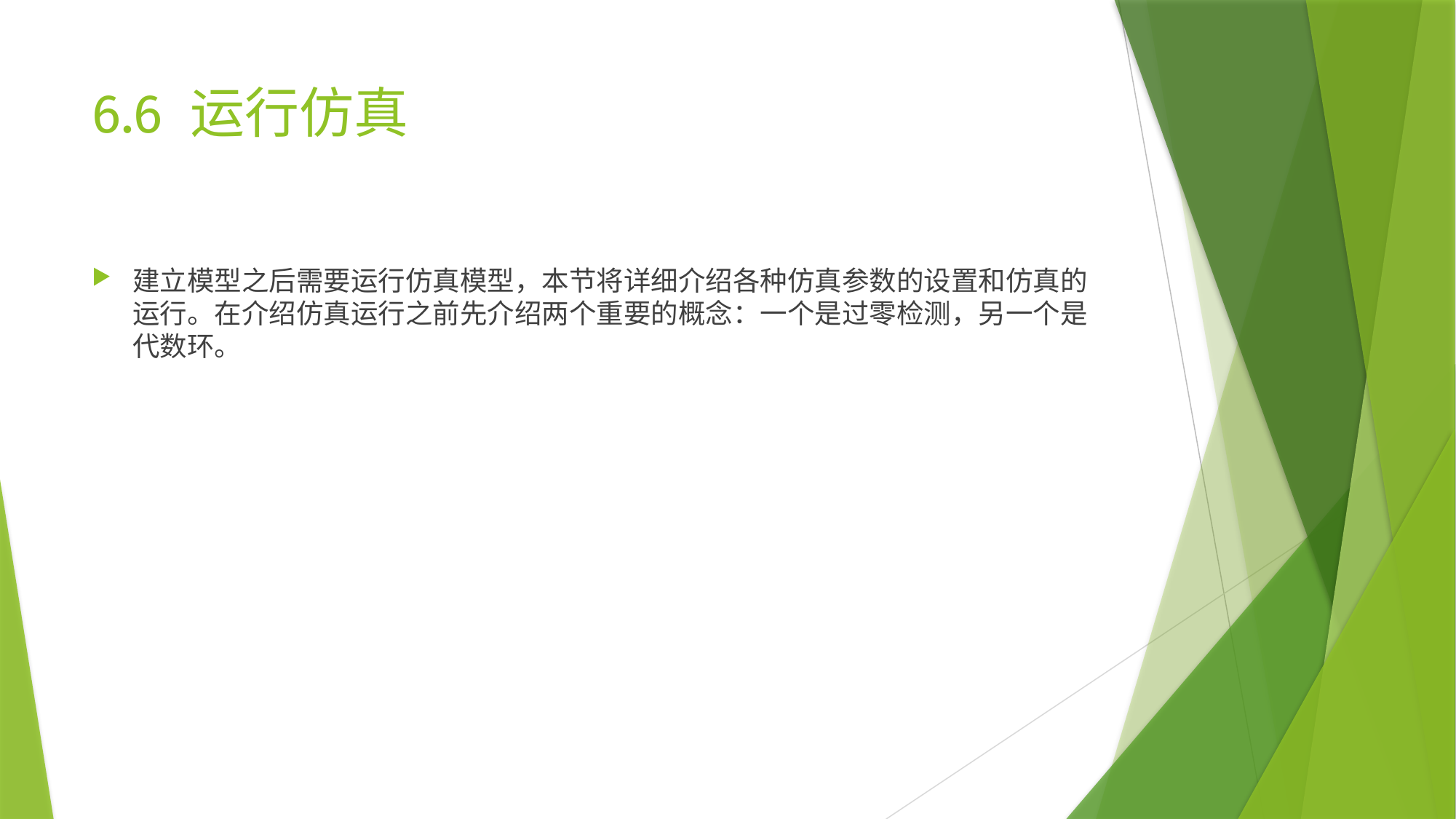

# 6.6 运行仿真
建立模型之后需要运行仿真模型，本节将详细介绍各种仿真参数的设置和仿真的运行。在介绍仿真运行之前先介绍两个重要的概念：一个是过零检测，另一个是代数环。